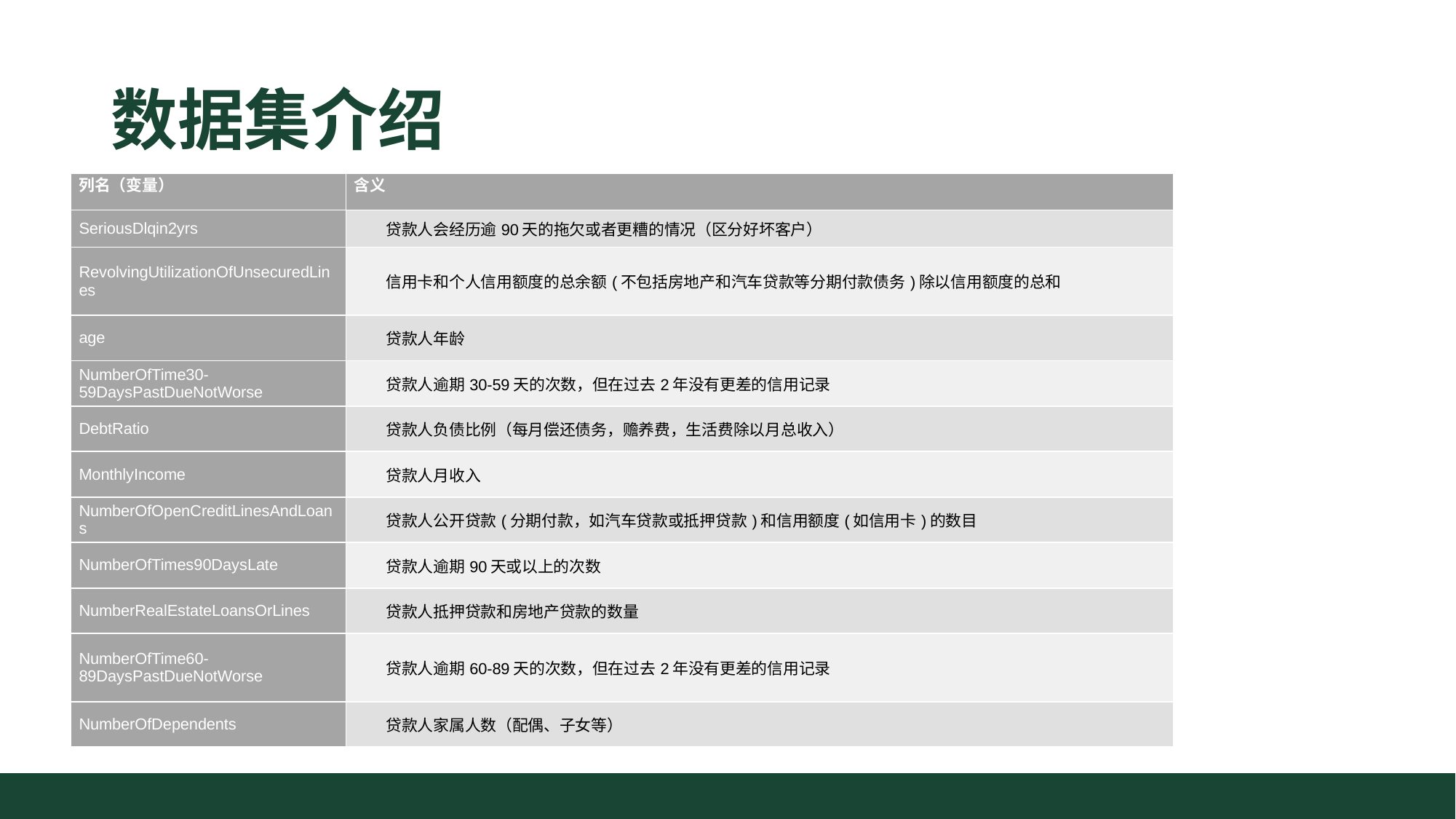

# 数据集介绍
| 列名（变量） | 含义 |
| --- | --- |
| SeriousDlqin2yrs | 贷款人会经历逾90天的拖欠或者更糟的情况（区分好坏客户） |
| RevolvingUtilizationOfUnsecuredLines | 信用卡和个人信用额度的总余额(不包括房地产和汽车贷款等分期付款债务)除以信用额度的总和 |
| age | 贷款人年龄 |
| NumberOfTime30-59DaysPastDueNotWorse | 贷款人逾期30-59天的次数，但在过去2年没有更差的信用记录 |
| DebtRatio | 贷款人负债比例（每月偿还债务，赡养费，生活费除以月总收入） |
| MonthlyIncome | 贷款人月收入 |
| NumberOfOpenCreditLinesAndLoans | 贷款人公开贷款(分期付款，如汽车贷款或抵押贷款)和信用额度(如信用卡)的数目 |
| NumberOfTimes90DaysLate | 贷款人逾期90天或以上的次数 |
| NumberRealEstateLoansOrLines | 贷款人抵押贷款和房地产贷款的数量 |
| NumberOfTime60-89DaysPastDueNotWorse | 贷款人逾期60-89天的次数，但在过去2年没有更差的信用记录 |
| NumberOfDependents | 贷款人家属人数（配偶、子女等） |